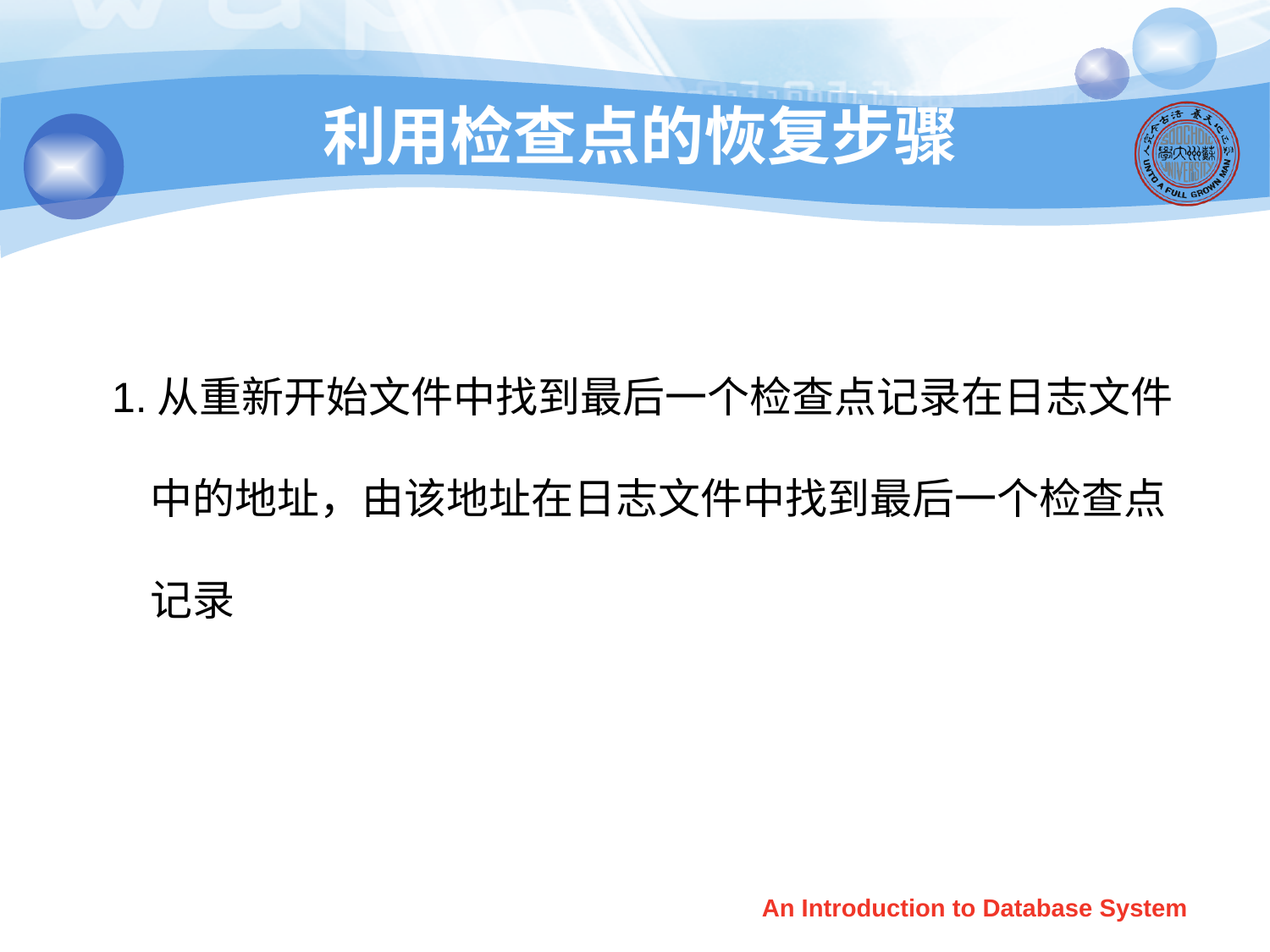

# 利用检查点的恢复步骤

   1.从重新开始文件中找到最后一个检查点记录在日志文件中的地址，由该地址在日志文件中找到最后一个检查点记录
An Introduction to Database System